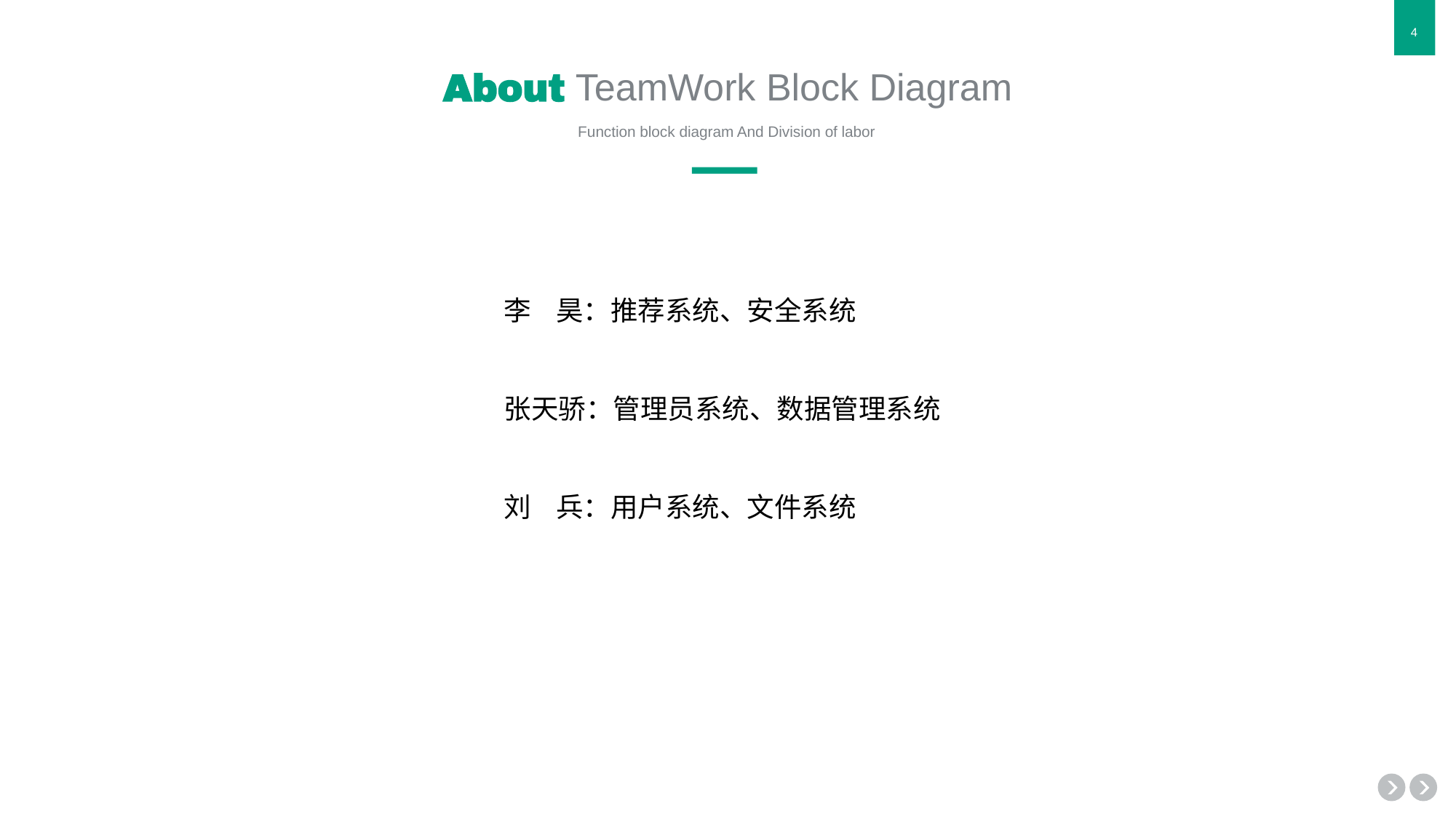

# About TeamWork Block Diagram
Function block diagram And Division of labor

李    昊：推荐系统、安全系统

张天骄：管理员系统、数据管理系统

刘    兵：用户系统、文件系统